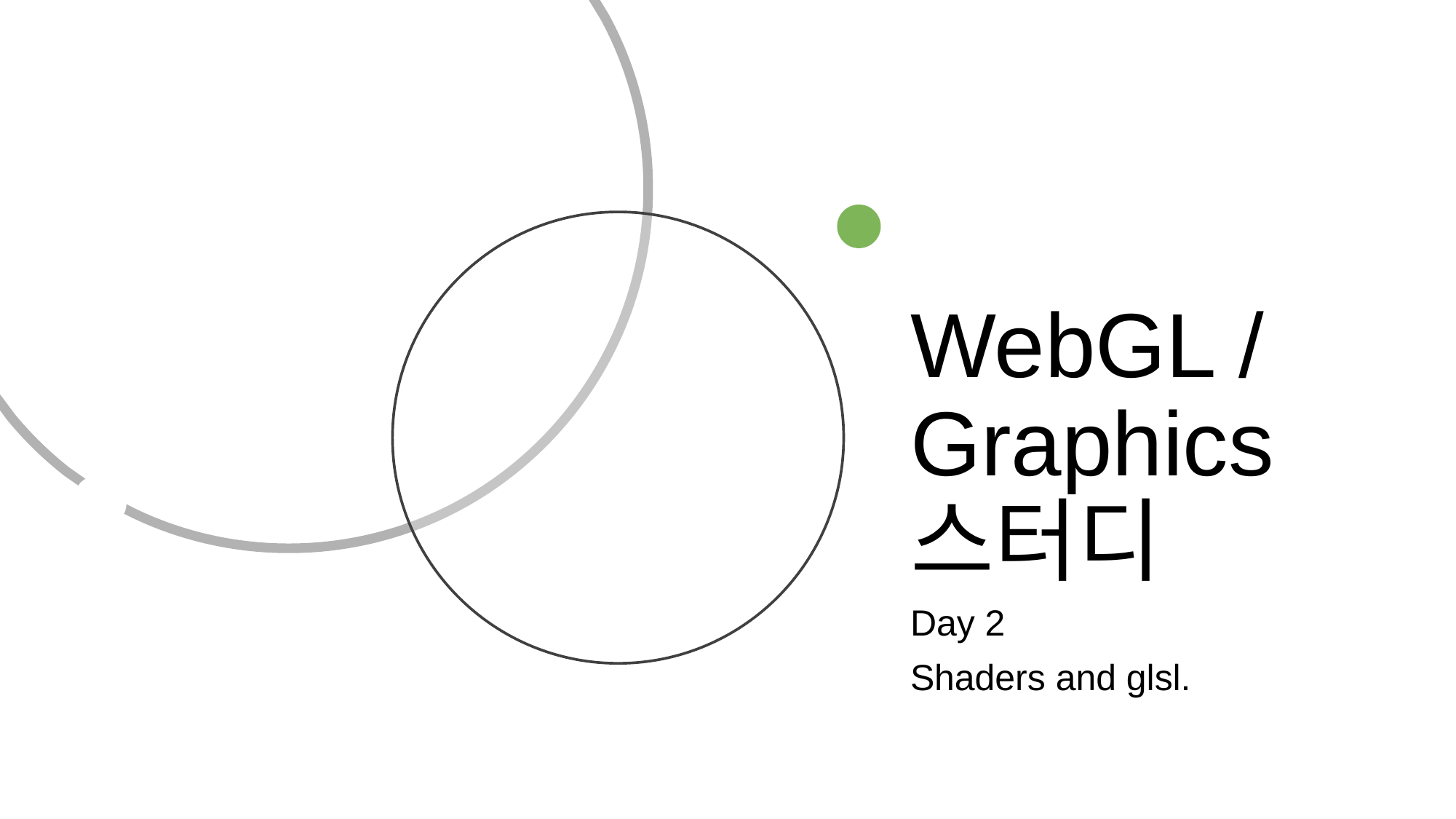

# WebGL / Graphics 스터디

Day 2
Shaders and glsl.